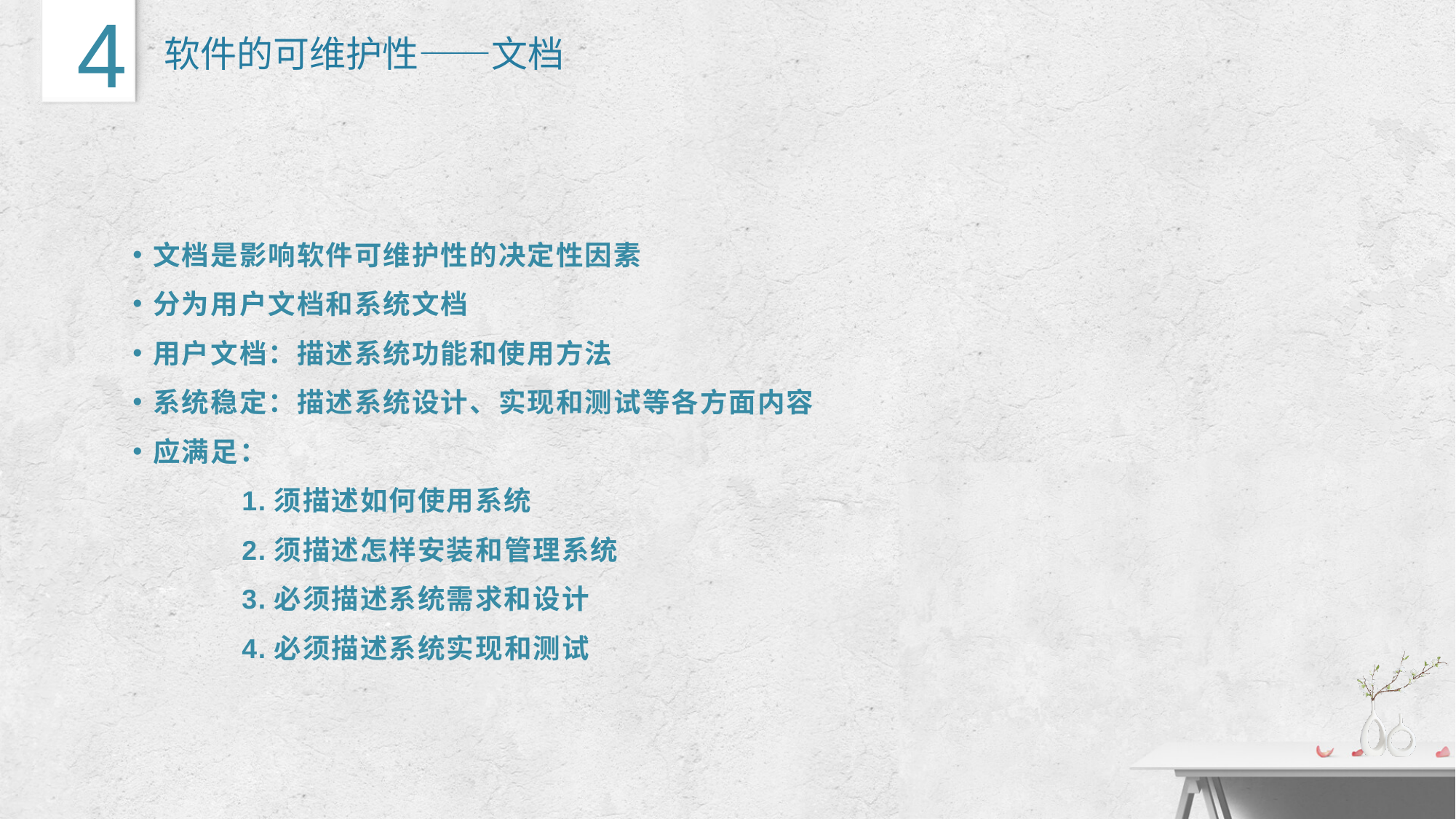

4
软件的可维护性——文档
文档是影响软件可维护性的决定性因素
分为用户文档和系统文档
用户文档：描述系统功能和使用方法
系统稳定：描述系统设计、实现和测试等各方面内容
应满足：
	1.须描述如何使用系统
	2.须描述怎样安装和管理系统
	3.必须描述系统需求和设计
	4.必须描述系统实现和测试